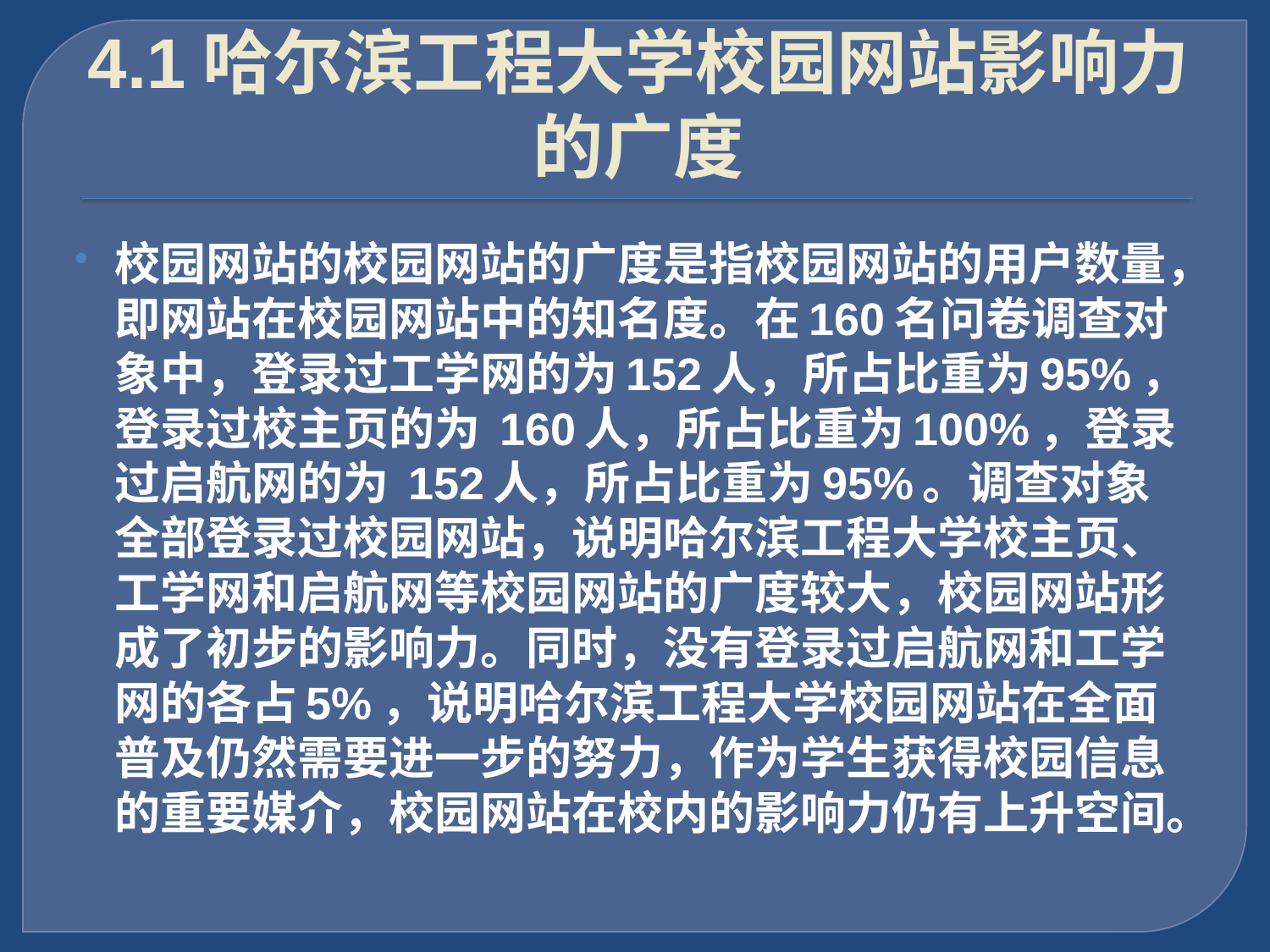

# 4.1哈尔滨工程大学校园网站影响力的广度
校园网站的校园网站的广度是指校园网站的用户数量，即网站在校园网站中的知名度。在160名问卷调查对象中，登录过工学网的为152人，所占比重为95%，登录过校主页的为 160人，所占比重为100%，登录过启航网的为 152人，所占比重为95%。调查对象全部登录过校园网站，说明哈尔滨工程大学校主页、工学网和启航网等校园网站的广度较大，校园网站形成了初步的影响力。同时，没有登录过启航网和工学网的各占5%，说明哈尔滨工程大学校园网站在全面普及仍然需要进一步的努力，作为学生获得校园信息的重要媒介，校园网站在校内的影响力仍有上升空间。